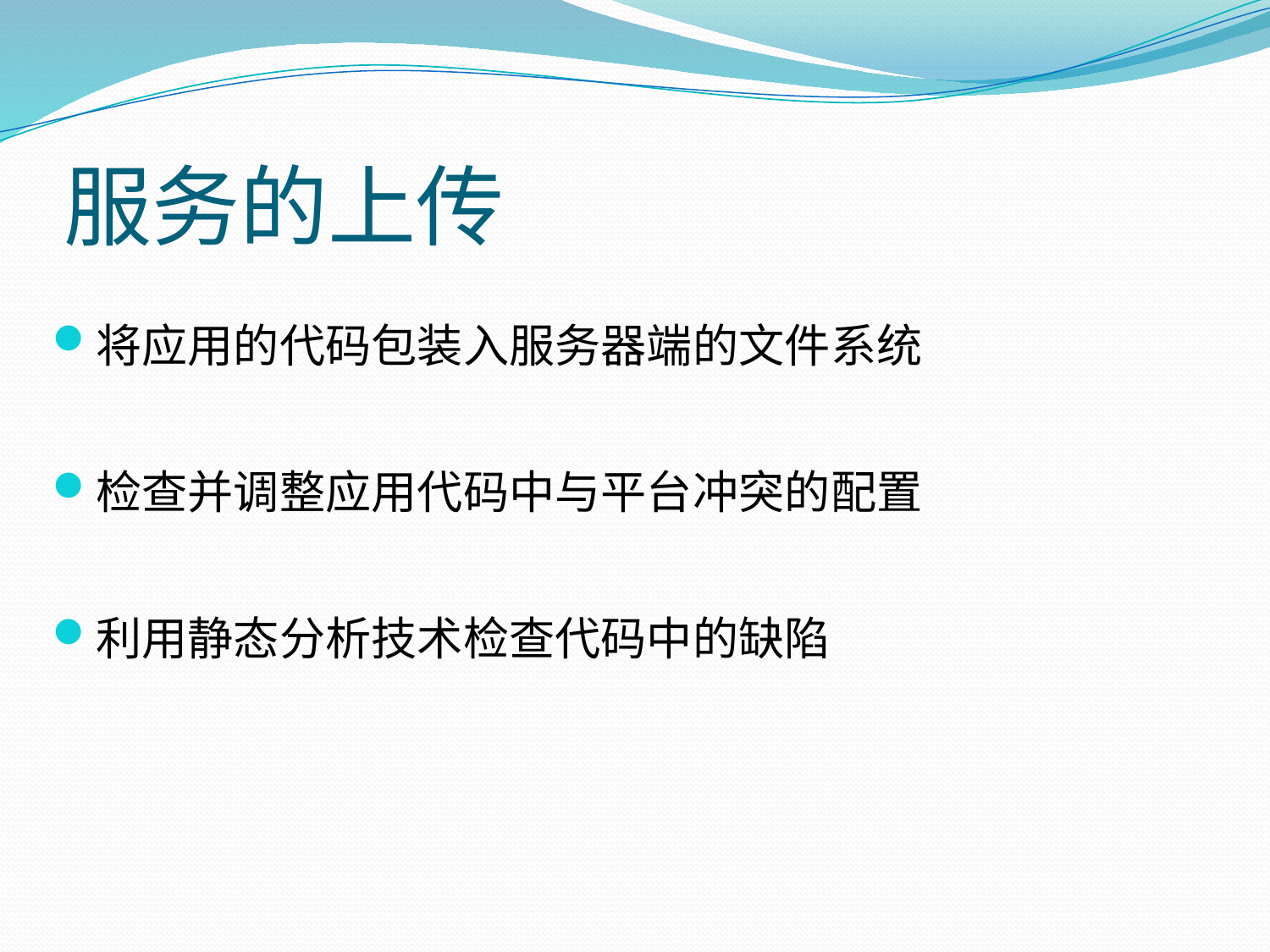

# 服务的上传
将应用的代码包装入服务器端的文件系统
检查并调整应用代码中与平台冲突的配置
利用静态分析技术检查代码中的缺陷